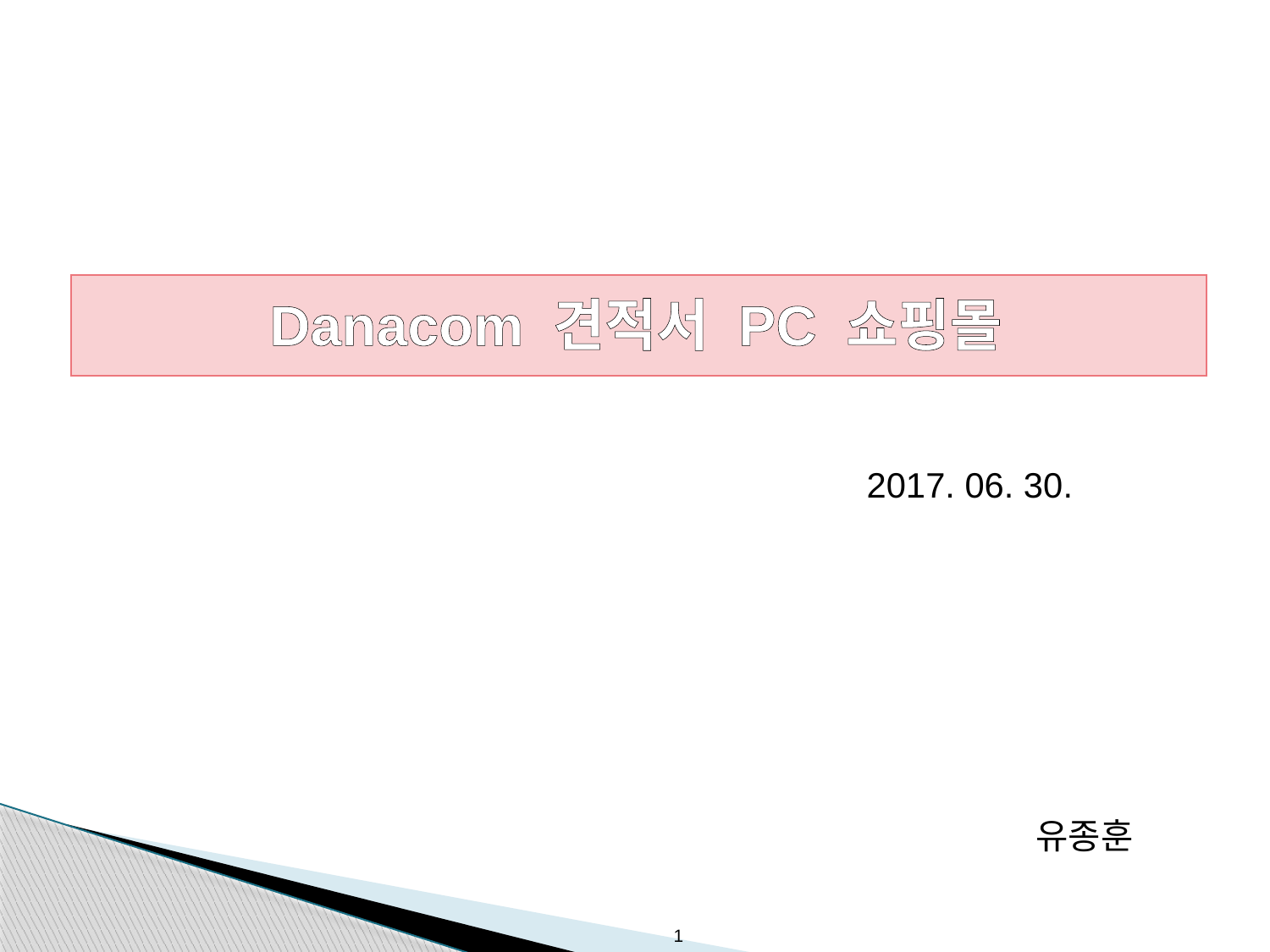

Danacom 견적서 PC 쇼핑몰

2017. 06. 30.
유종훈
1